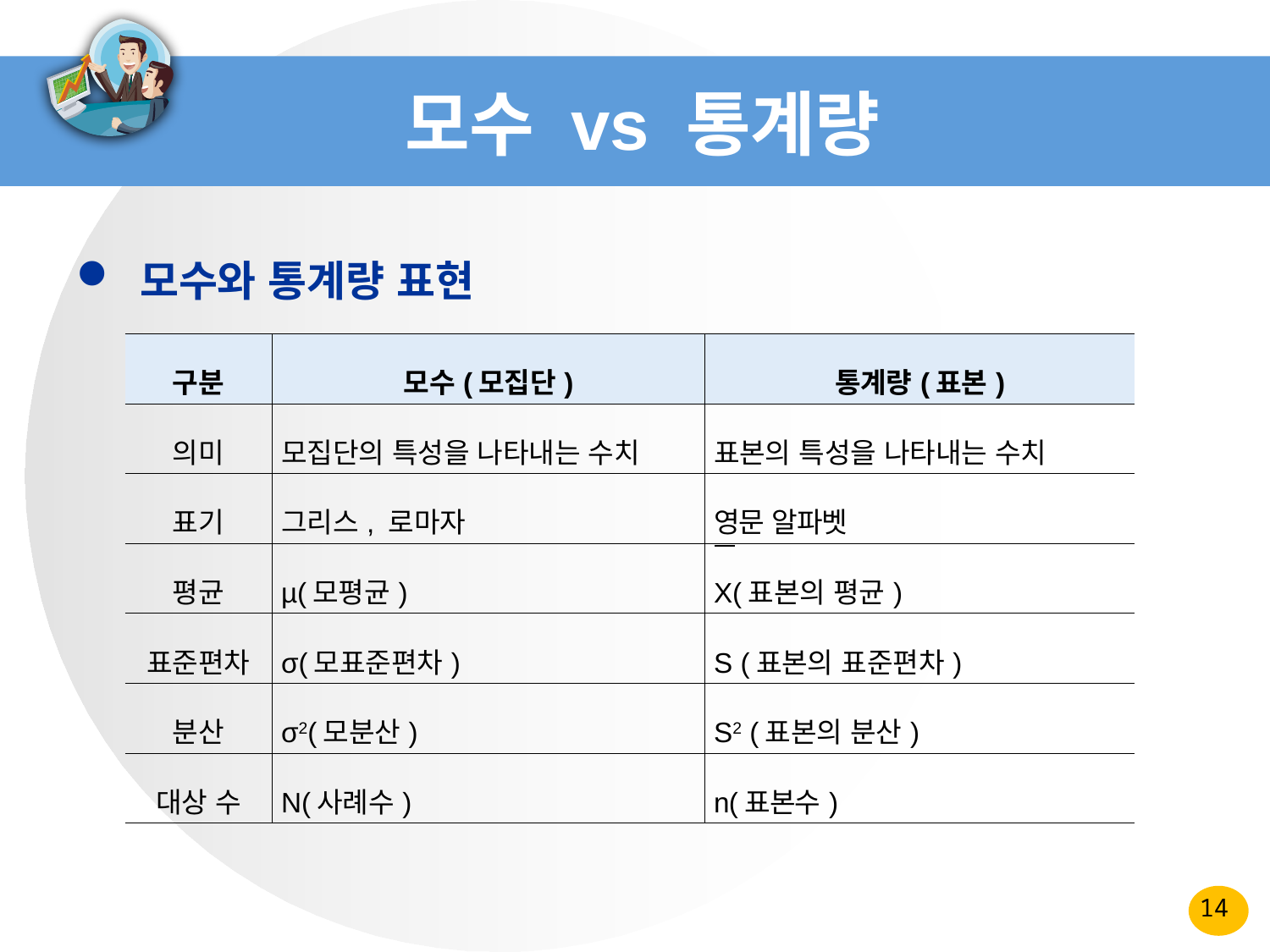

# 모수 vs 통계량
모수와 통계량 표현
| 구분 | 모수(모집단) | 통계량(표본) |
| --- | --- | --- |
| 의미 | 모집단의 특성을 나타내는 수치 | 표본의 특성을 나타내는 수치 |
| 표기 | 그리스, 로마자 | 영문 알파벳 |
| 평균 | µ(모평균) | X(표본의 평균) |
| 표준편차 | σ(모표준편차) | S (표본의 표준편차) |
| 분산 | σ2(모분산) | S2 (표본의 분산) |
| 대상 수 | N(사례수) | n(표본수) |
14